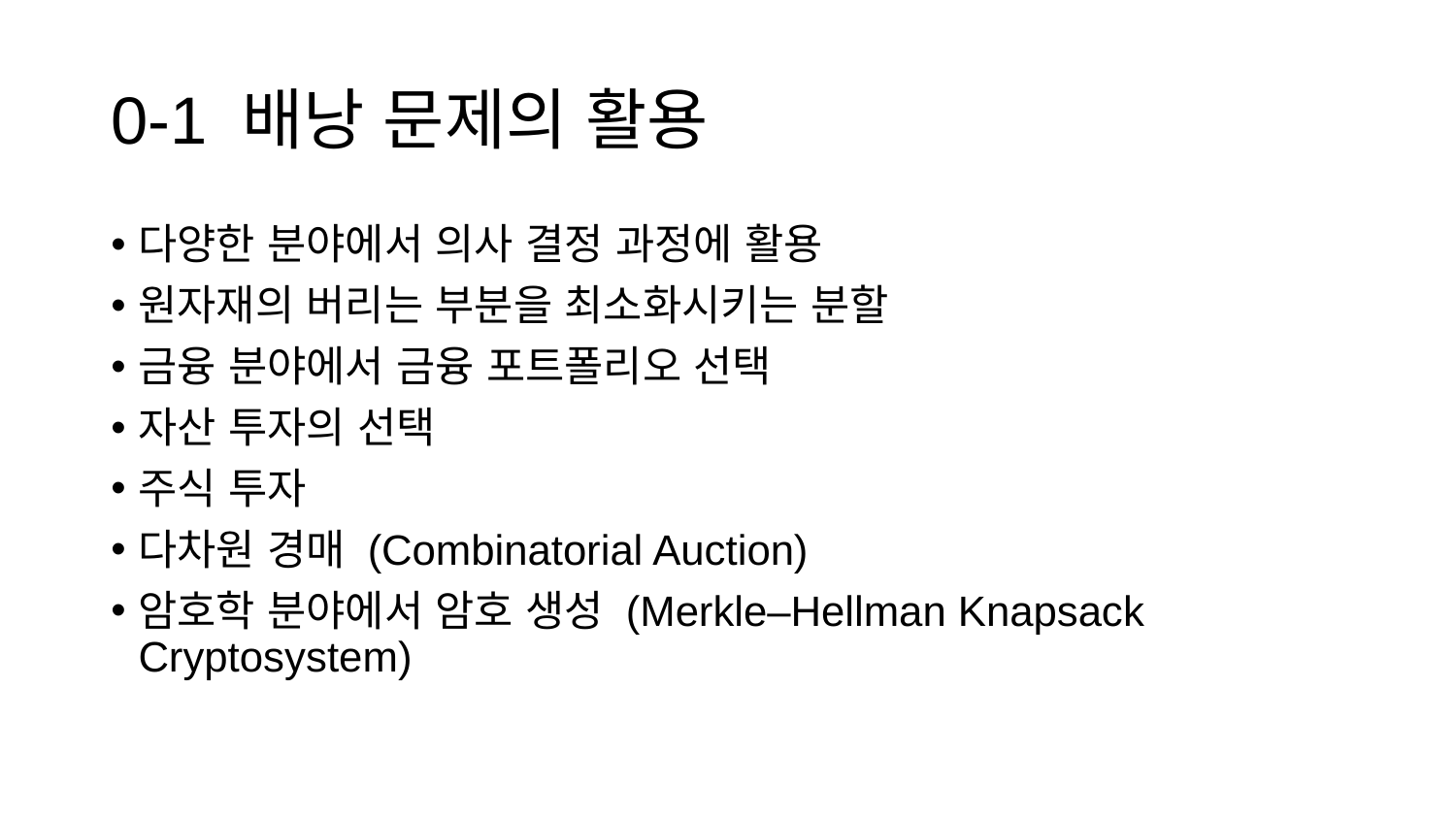

# 0-1 배낭 문제의 활용
다양한 분야에서 의사 결정 과정에 활용
원자재의 버리는 부분을 최소화시키는 분할
금융 분야에서 금융 포트폴리오 선택
자산 투자의 선택
주식 투자
다차원 경매 (Combinatorial Auction)
암호학 분야에서 암호 생성 (Merkle–Hellman Knapsack Cryptosystem)